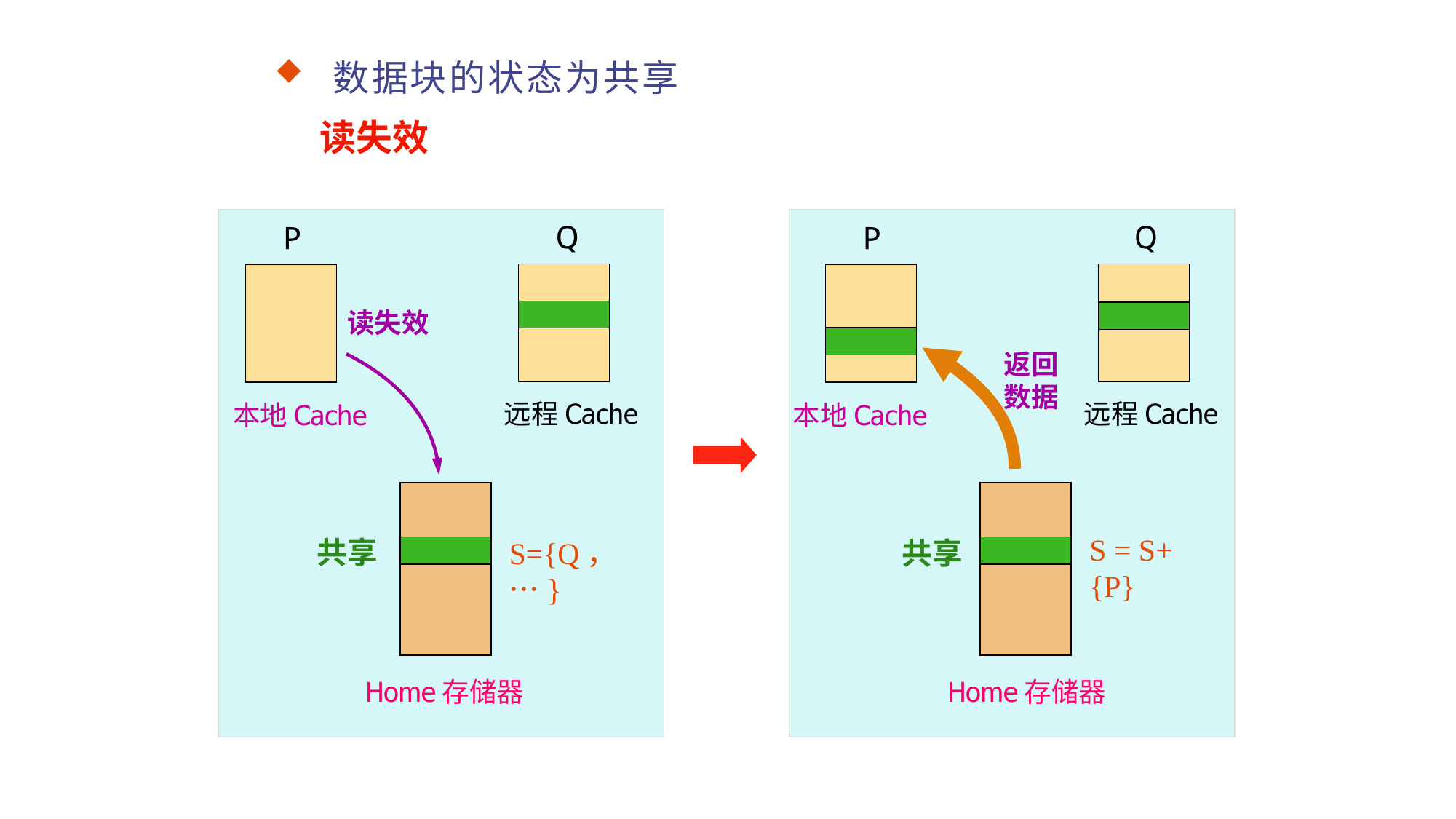

# 数据块的状态为共享
读失效

Q
P

返回数据

远程Cache
本地Cache

共享

Home存储器
Q
P

读失效

远程Cache
本地Cache

S = S+{P}
共享
S={Q，…}

Home存储器